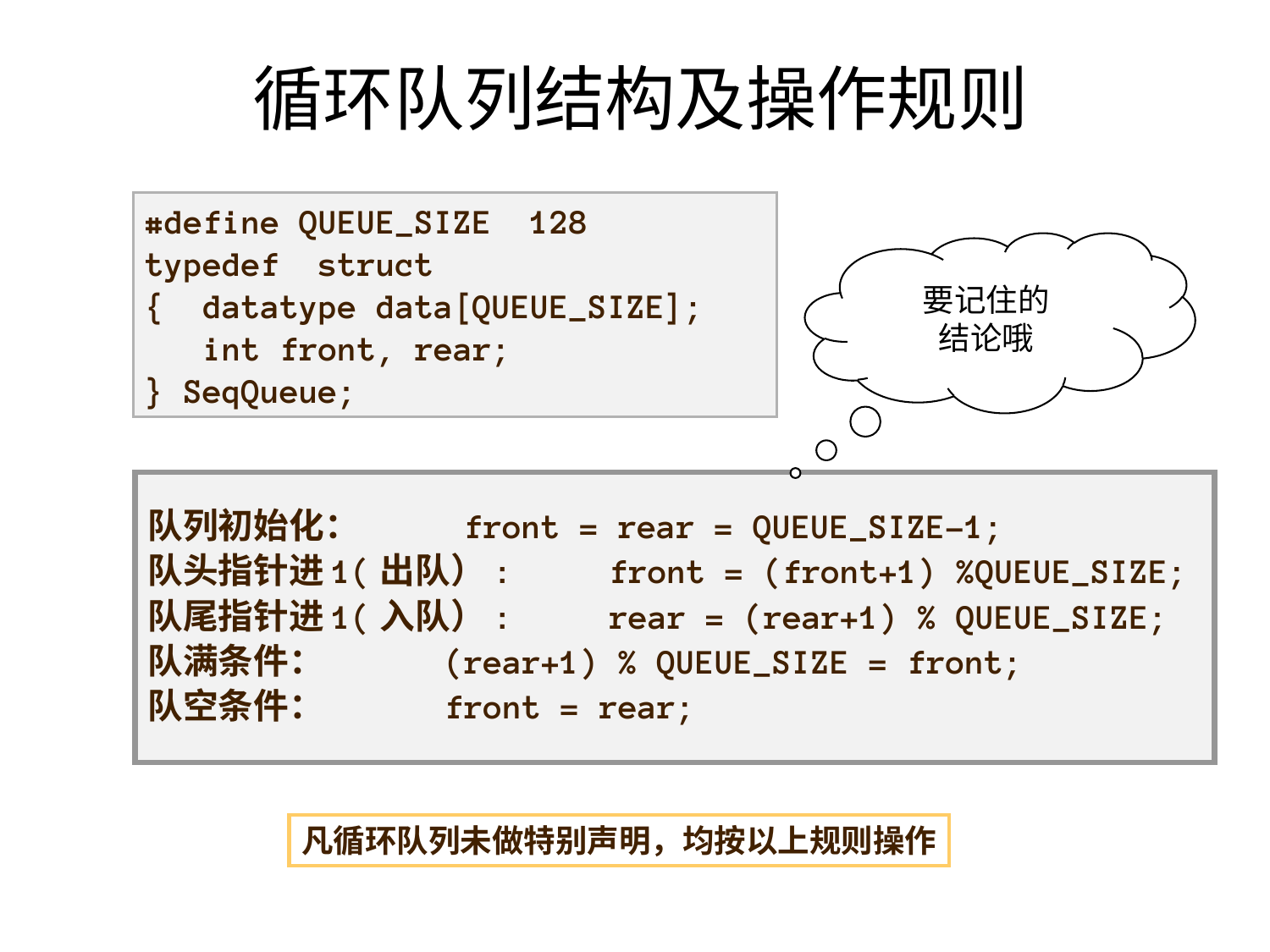

# 循环队列结构及操作规则
#define QUEUE_SIZE  128
typedef  struct
{  datatype data[QUEUE_SIZE];
   int front, rear;
} SeqQueue;
要记住的
结论哦
队列初始化：            front = rear = QUEUE_SIZE-1;
队头指针进1(出队）:     front = (front+1) %QUEUE_SIZE;
队尾指针进1(入队）:     rear = (rear+1) % QUEUE_SIZE;
队满条件：              (rear+1) % QUEUE_SIZE = front;
队空条件：              front = rear;
凡循环队列未做特别声明，均按以上规则操作
114